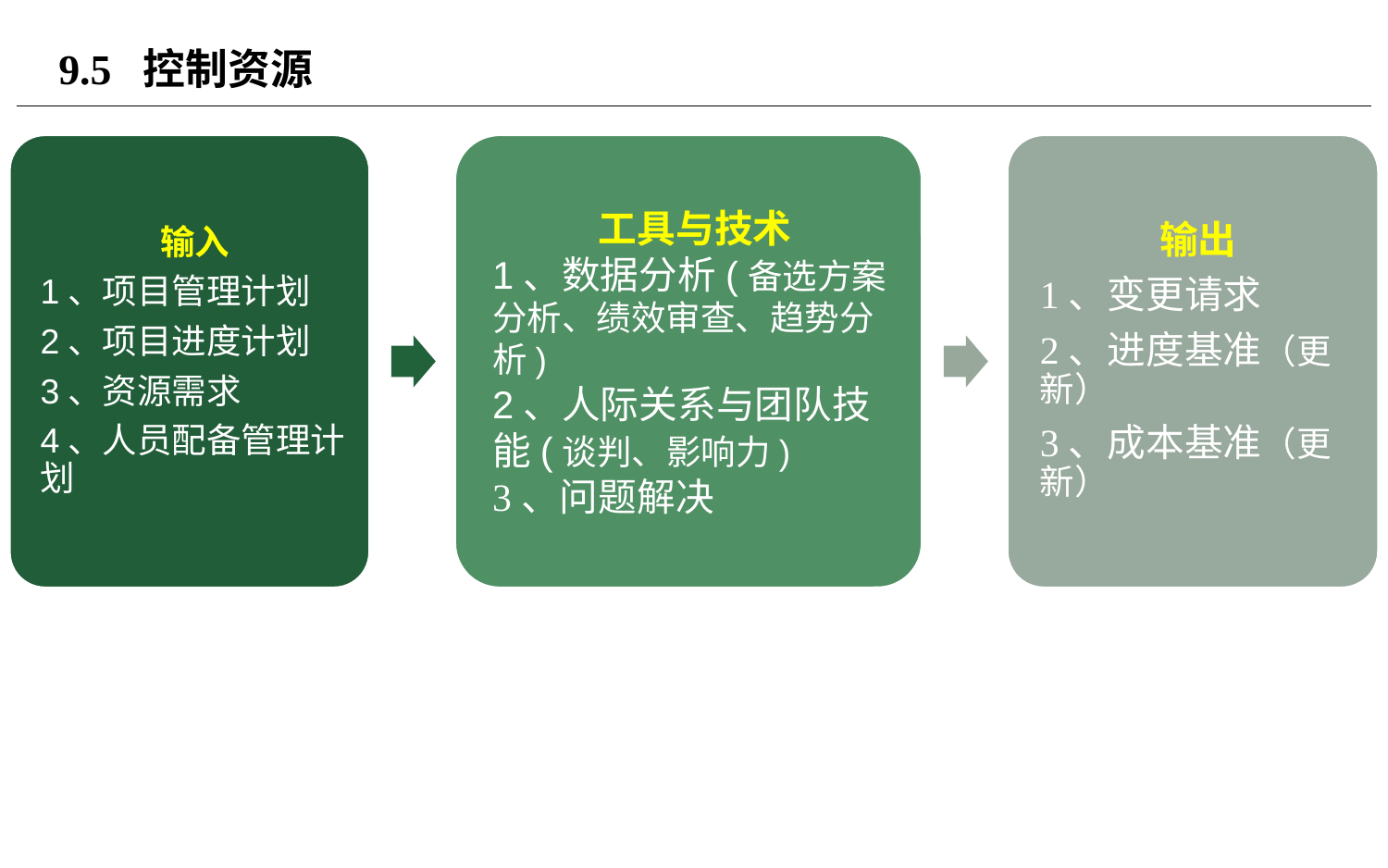

# 9.5  控制资源
输入
1、项目管理计划
2、项目进度计划
3、资源需求
4、人员配备管理计划

工具与技术
1、数据分析(备选方案分析、绩效审查、趋势分析)
2、人际关系与团队技能(谈判、影响力)
3、问题解决

输出
1、变更请求
2、进度基准（更新）
3、成本基准（更新）